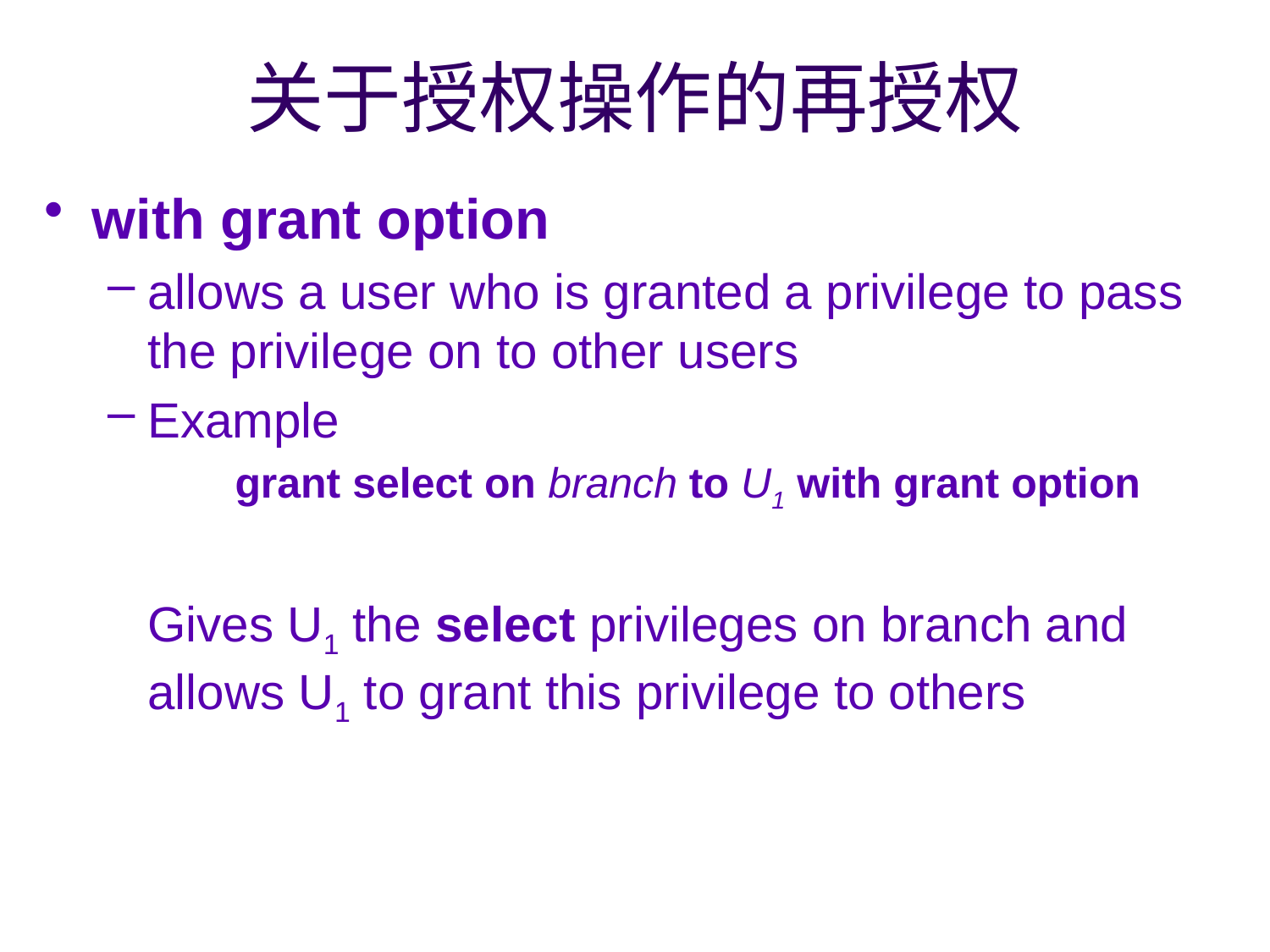

# 关于授权操作的再授权
with grant option
allows a user who is granted a privilege to pass the privilege on to other users
Example
grant select on branch to U1 with grant option

	Gives U1 the select privileges on branch and allows U1 to grant this privilege to others